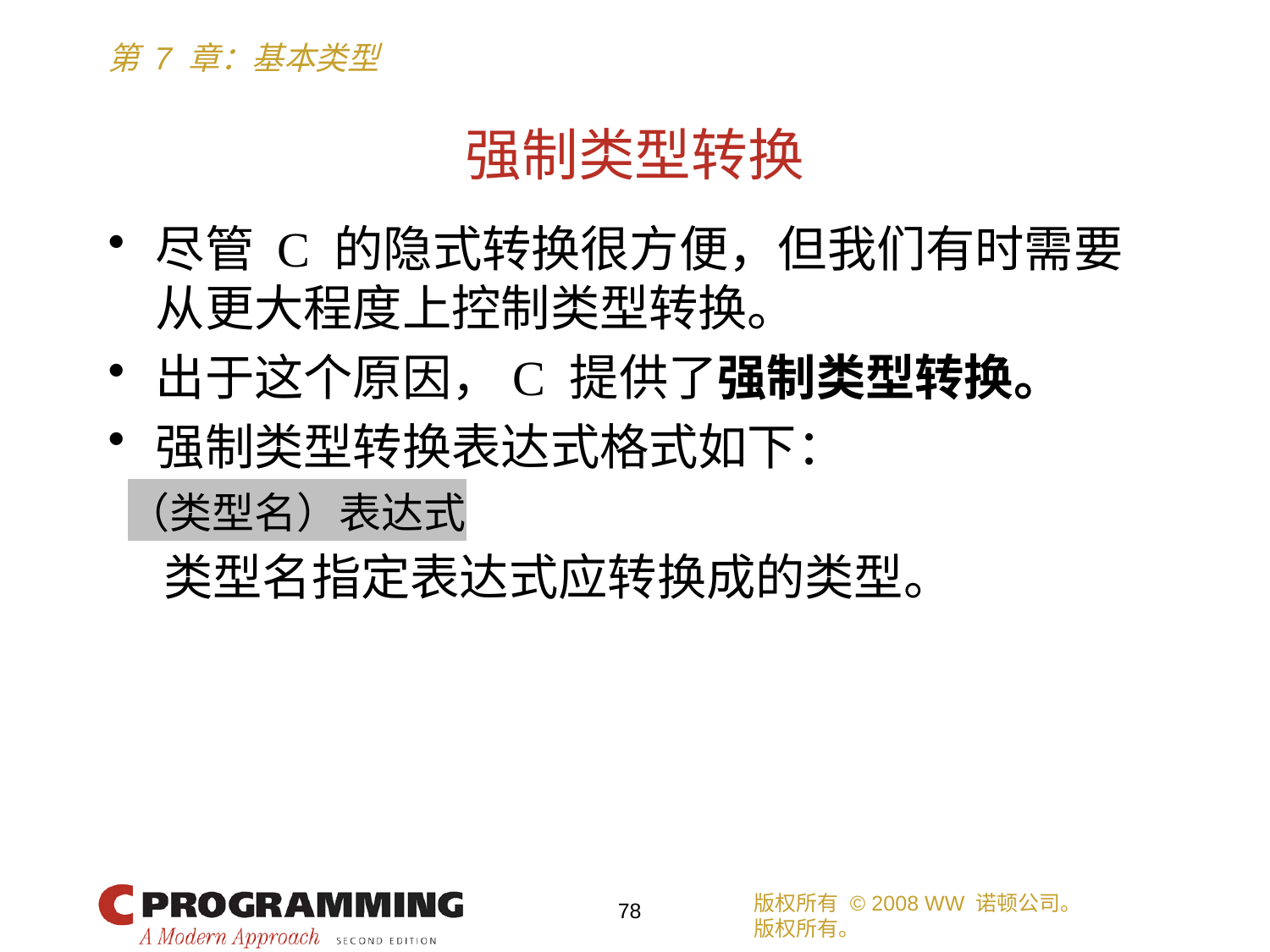

# 强制类型转换
尽管 C 的隐式转换很方便，但我们有时需要从更大程度上控制类型转换。
出于这个原因，C 提供了强制类型转换。
强制类型转换表达式格式如下：
 （类型名）表达式
    类型名指定表达式应转换成的类型。
版权所有 © 2008 WW 诺顿公司。
版权所有。
78